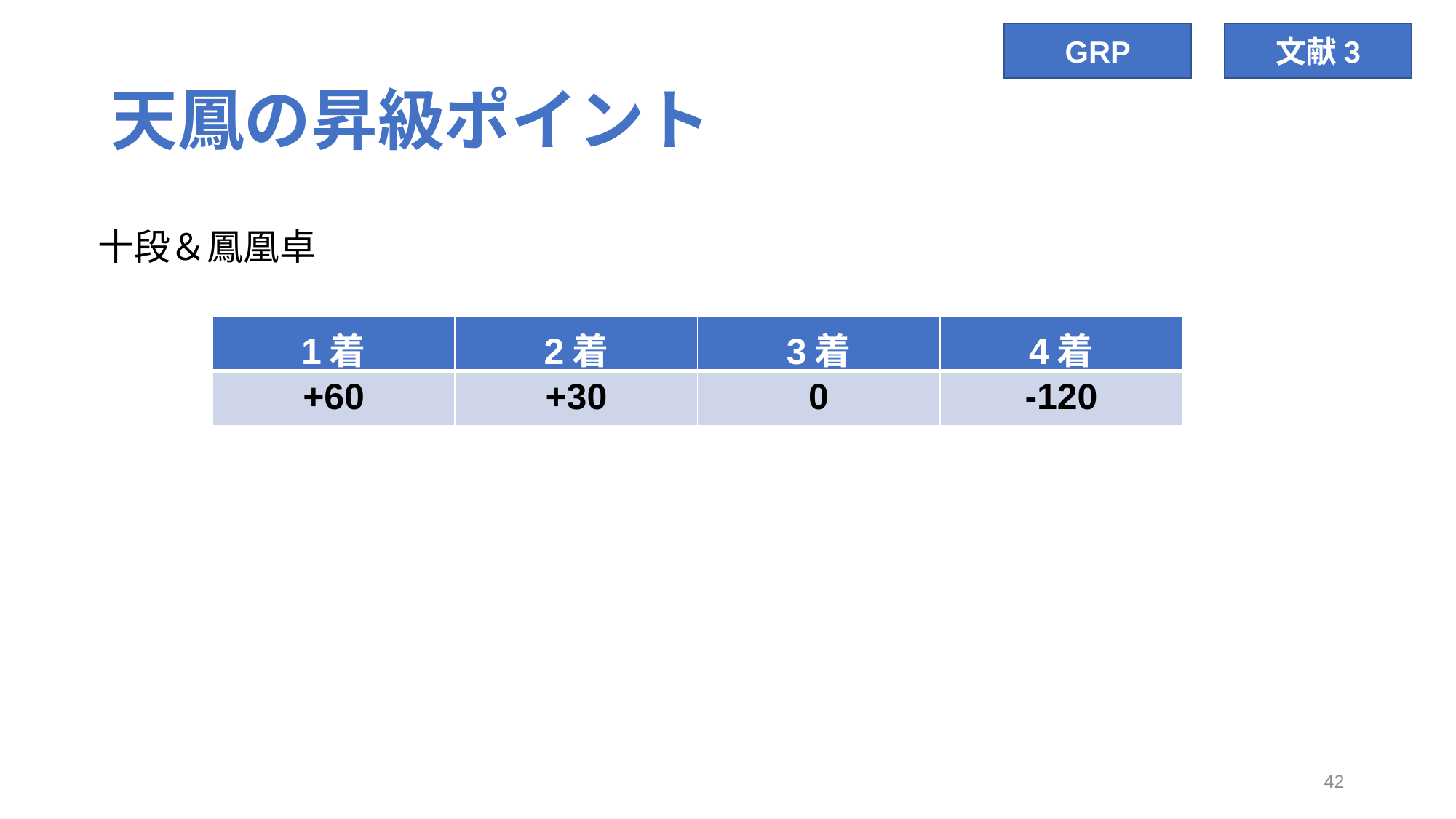

GRP
文献3
# 天鳳の昇級ポイント
十段＆鳳凰卓
| 1着 | 2着 | 3着 | 4着 |
| --- | --- | --- | --- |
| +60 | +30 | 0 | -120 |
42